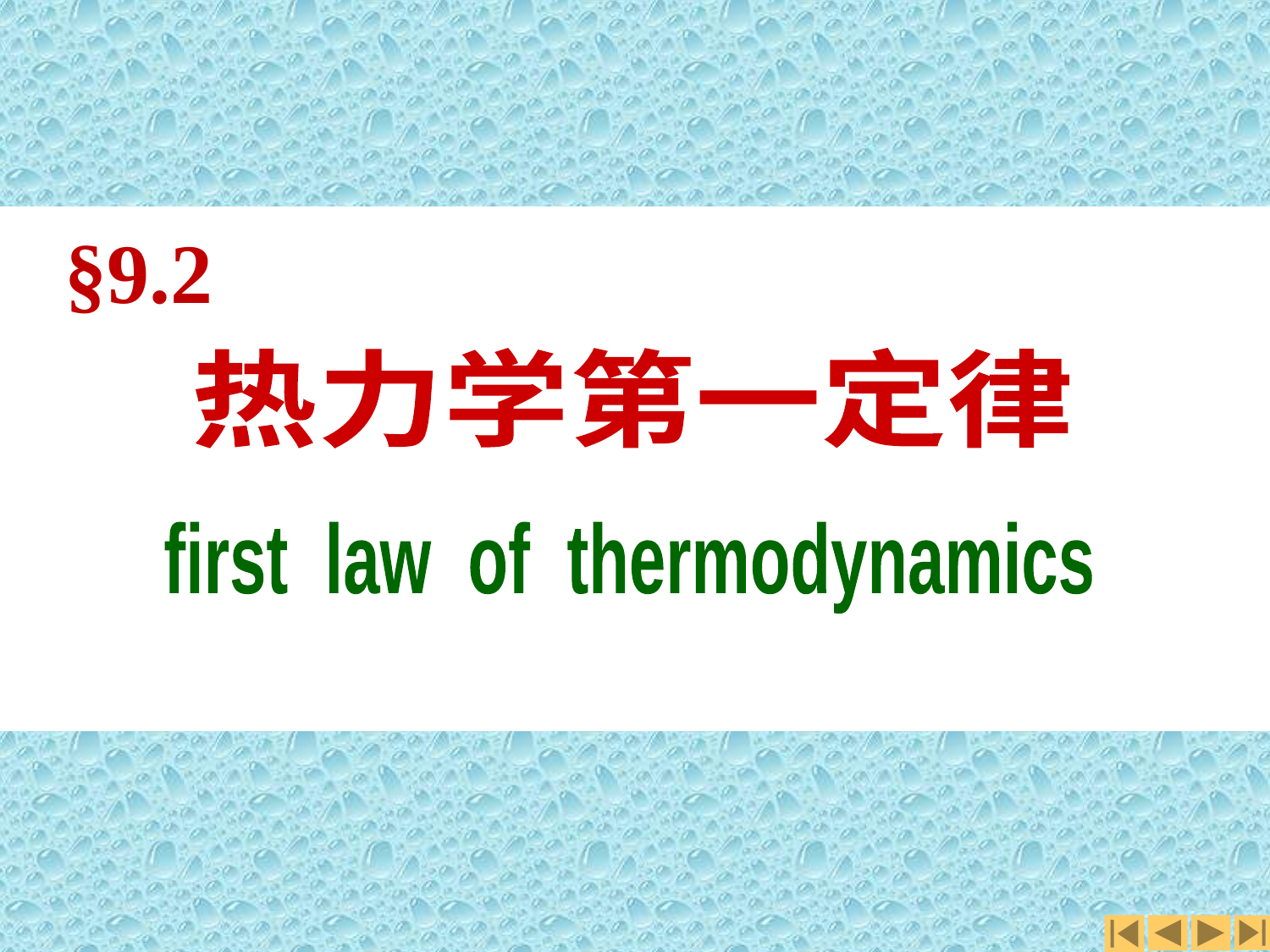

热力学第一定律
 first  law  of  thermodynamics

第二节
§9.2